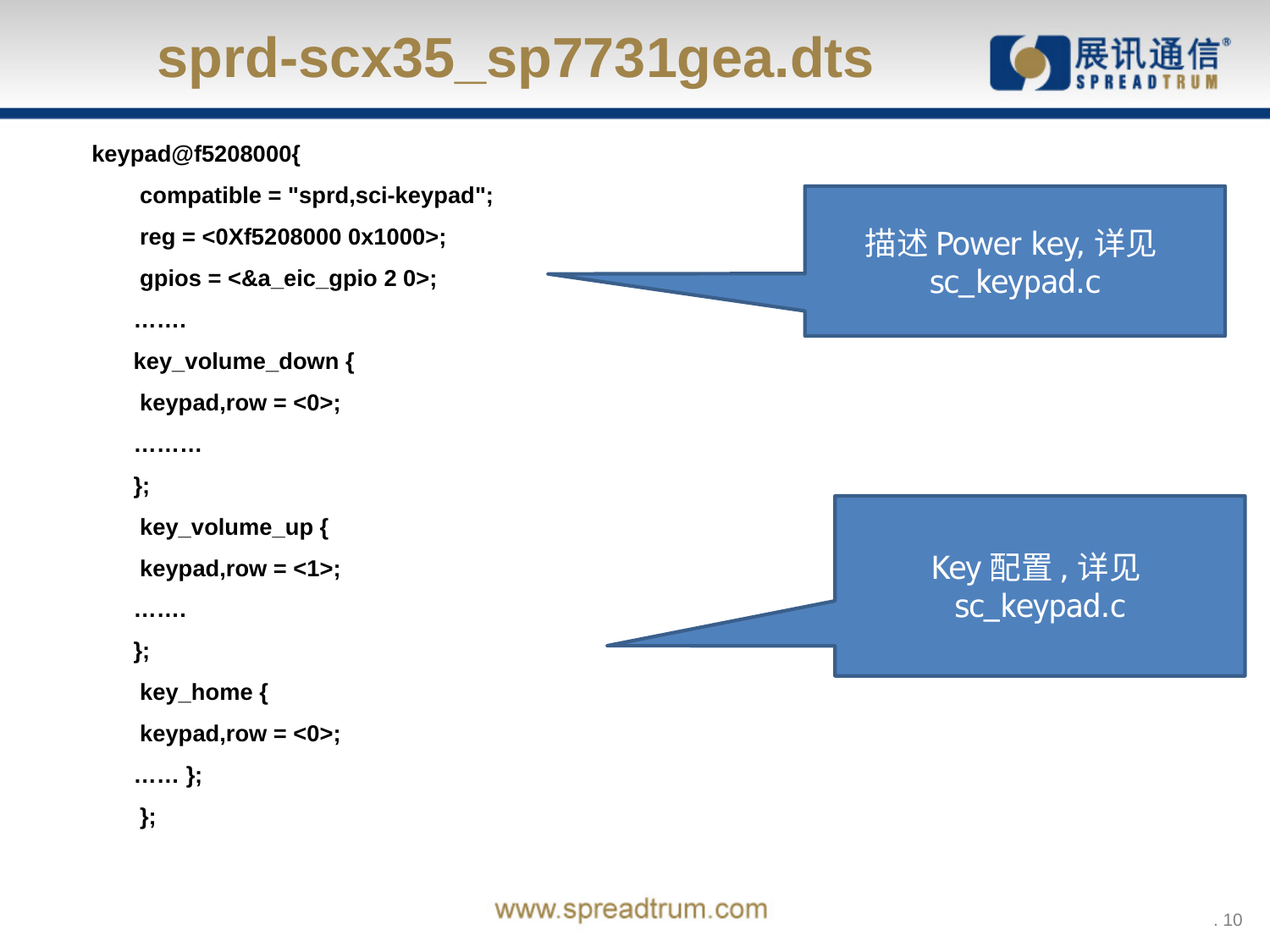

sprd-scx35_sp7731gea.dts
keypad@f5208000{
		 compatible = "sprd,sci-keypad";
		 reg = <0Xf5208000 0x1000>;
		 gpios = <&a_eic_gpio 2 0>;
		…….
		key_volume_down {
					 keypad,row = <0>;
					………
			};
		 key_volume_up {
			 keypad,row = <1>;
				…….
			};
		 key_home {
			 keypad,row = <0>;
			…… };
	 };
描述Power key,详见sc_keypad.c
Key配置,详见sc_keypad.c
  . 10